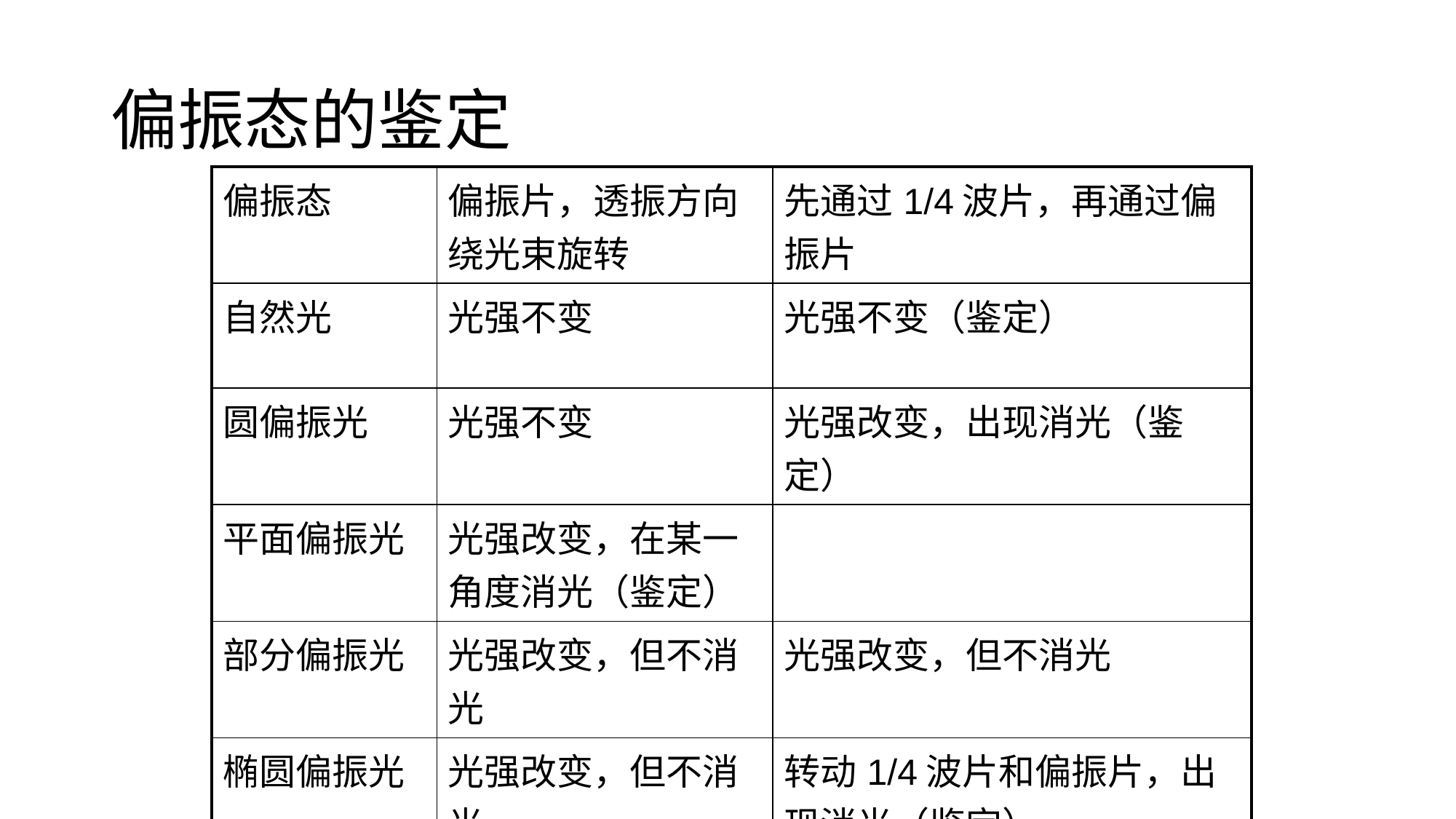

# 偏振态的鉴定
| 偏振态 | 偏振片，透振方向绕光束旋转 | 先通过1/4波片，再通过偏振片 |
| --- | --- | --- |
| 自然光 | 光强不变 | 光强不变（鉴定） |
| 圆偏振光 | 光强不变 | 光强改变，出现消光（鉴定） |
| 平面偏振光 | 光强改变，在某一角度消光（鉴定） |  |
| 部分偏振光 | 光强改变，但不消光 | 光强改变，但不消光 |
| 椭圆偏振光 | 光强改变，但不消光 | 转动1/4波片和偏振片，出现消光（鉴定） |